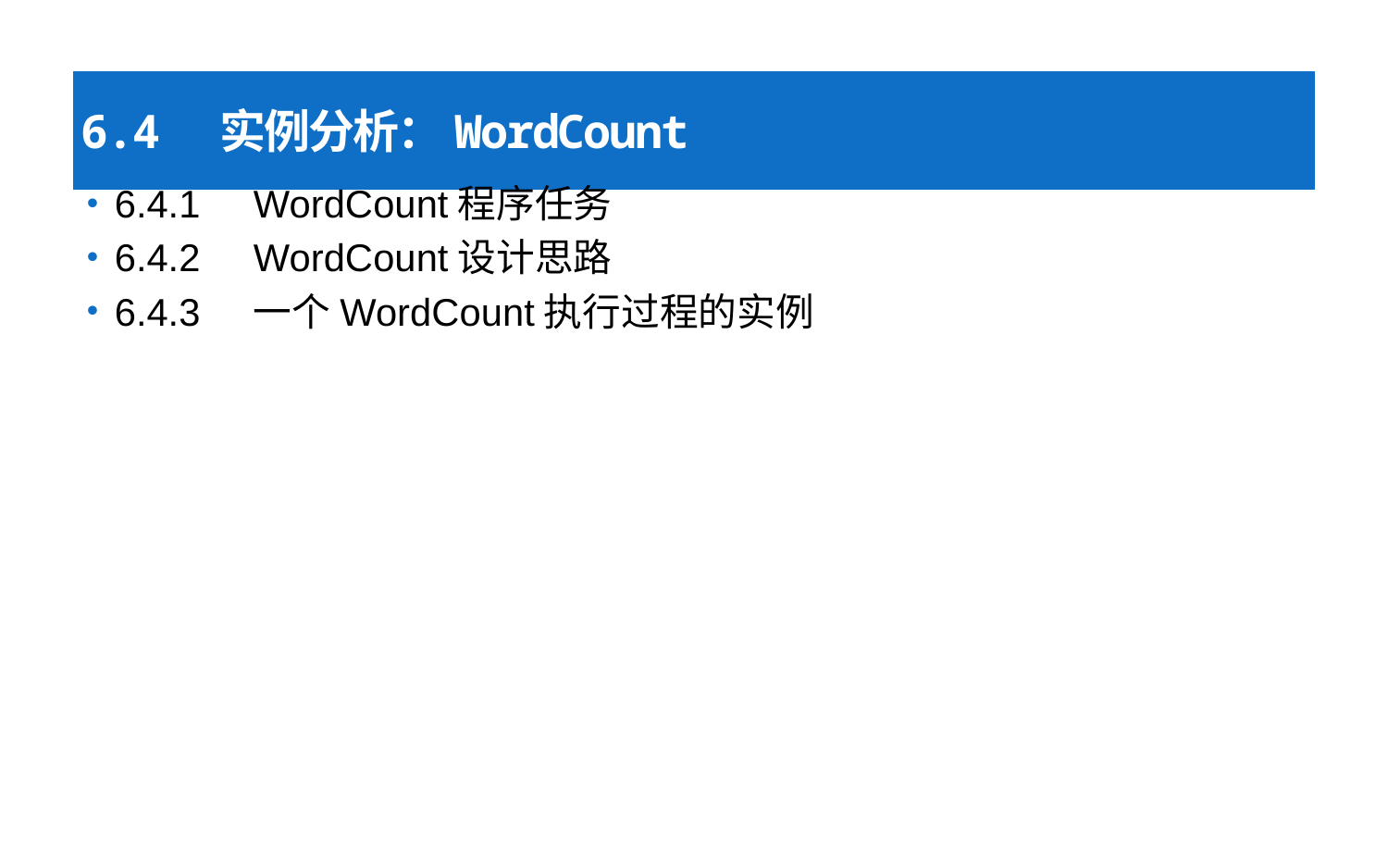

6.4.1	WordCount程序任务
6.4.2	WordCount设计思路
6.4.3	一个WordCount执行过程的实例
6.4	实例分析：WordCount